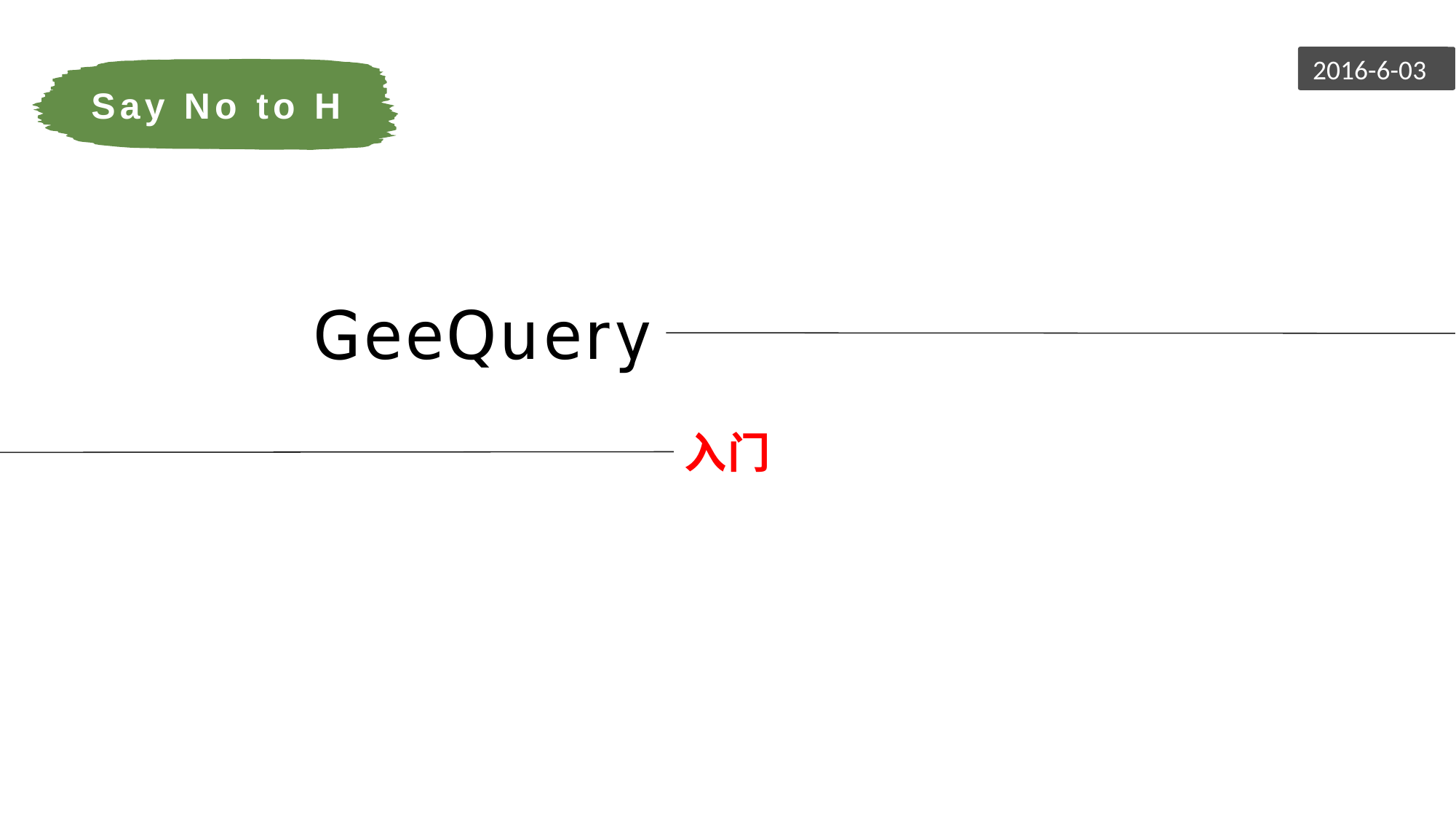

2016-6-03
Say No to H
GeeQuery
入门